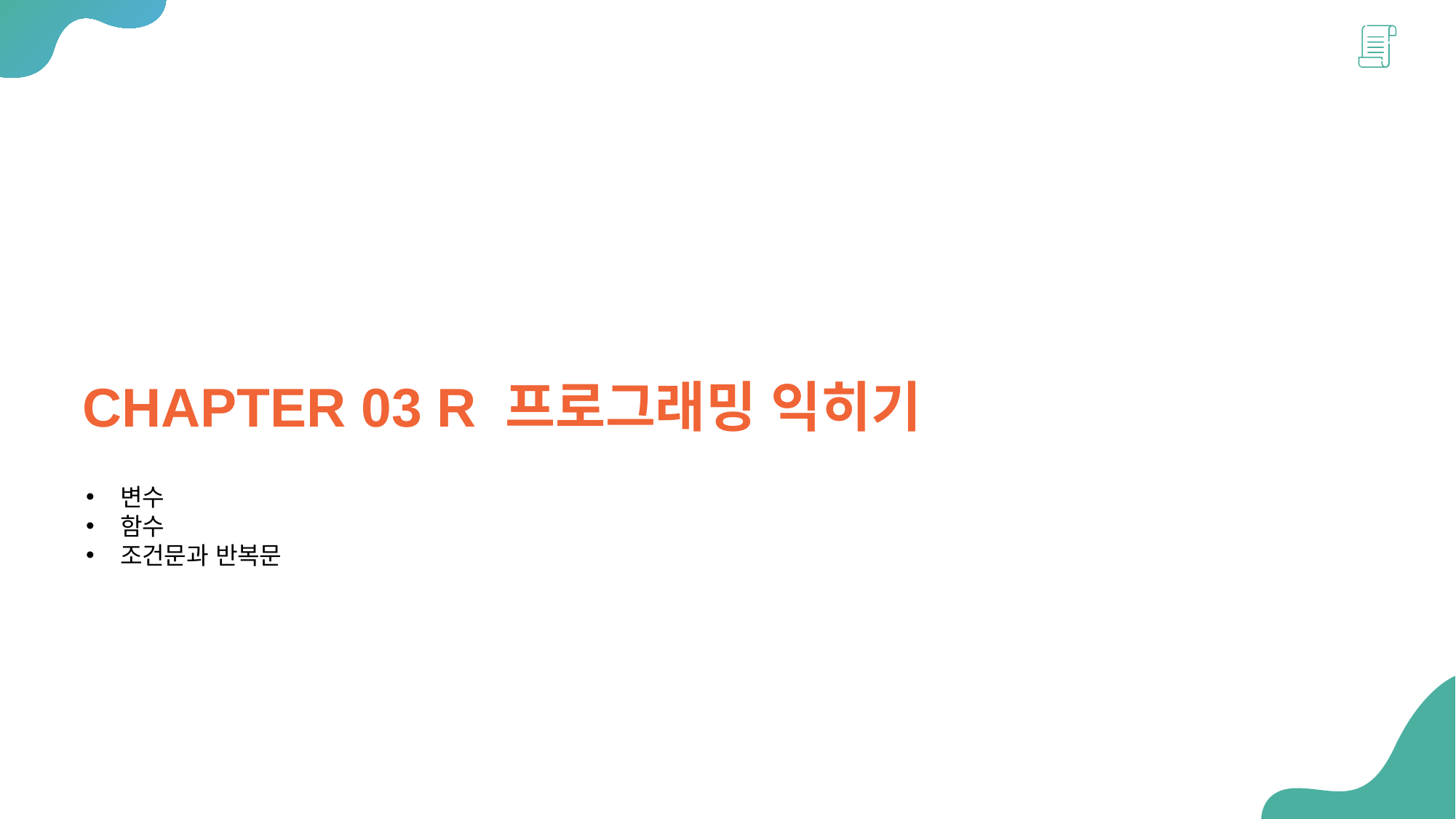

CHAPTER 03 R 프로그래밍 익히기
변수
함수
조건문과 반복문